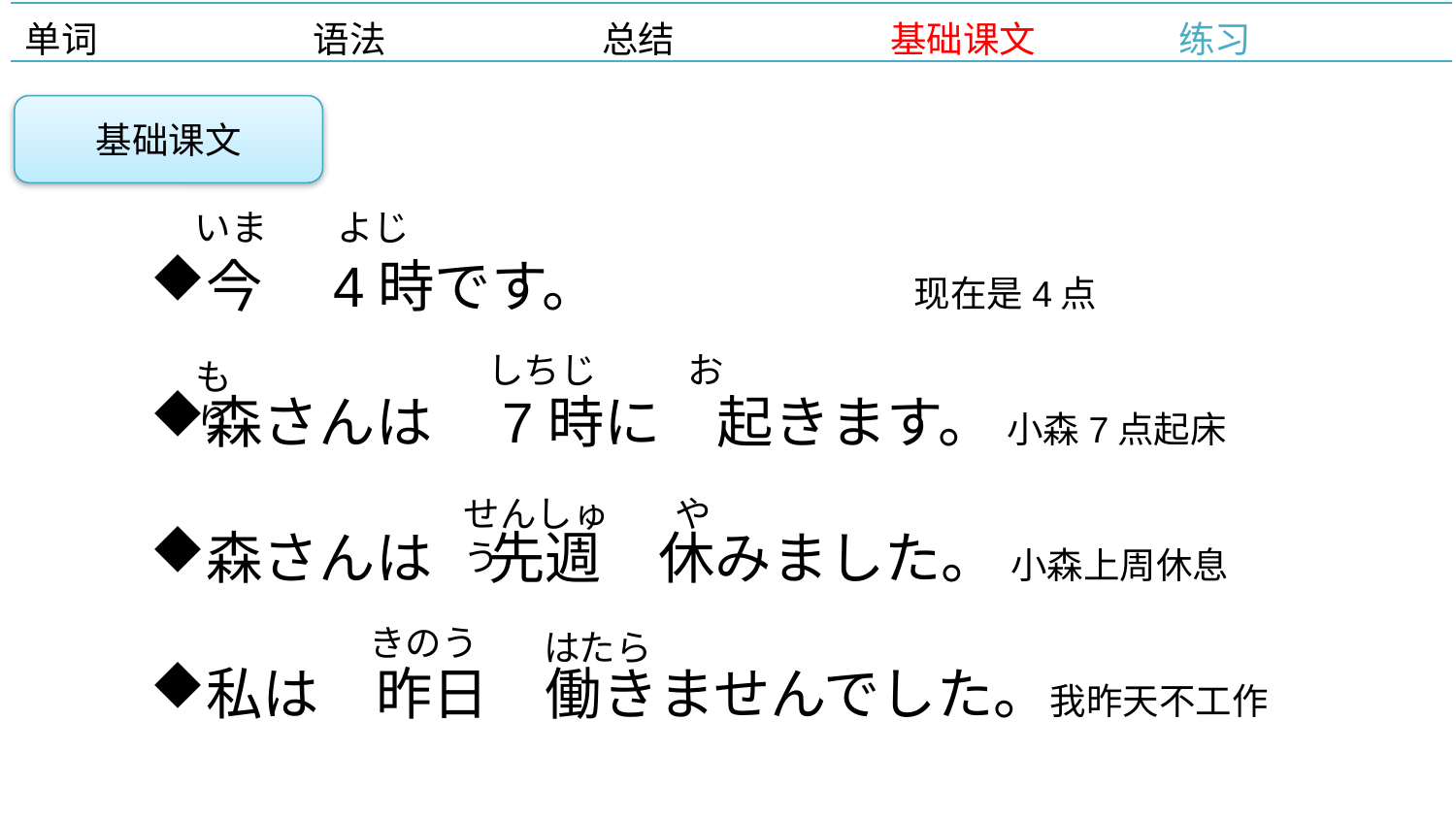

| 单词 | 语法 | 总结 | 基础课文 | 练习 |
| --- | --- | --- | --- | --- |
基础课文
いま
よじ
今　4時です。                         现在是4点

森さんは　7時に　起きます。 小森7点起床

森さんは　先週　休みました。 小森上周休息

私は　昨日　働きませんでした。我昨天不工作
しちじ
お
もり
せんしゅう
や
きのう
はたら